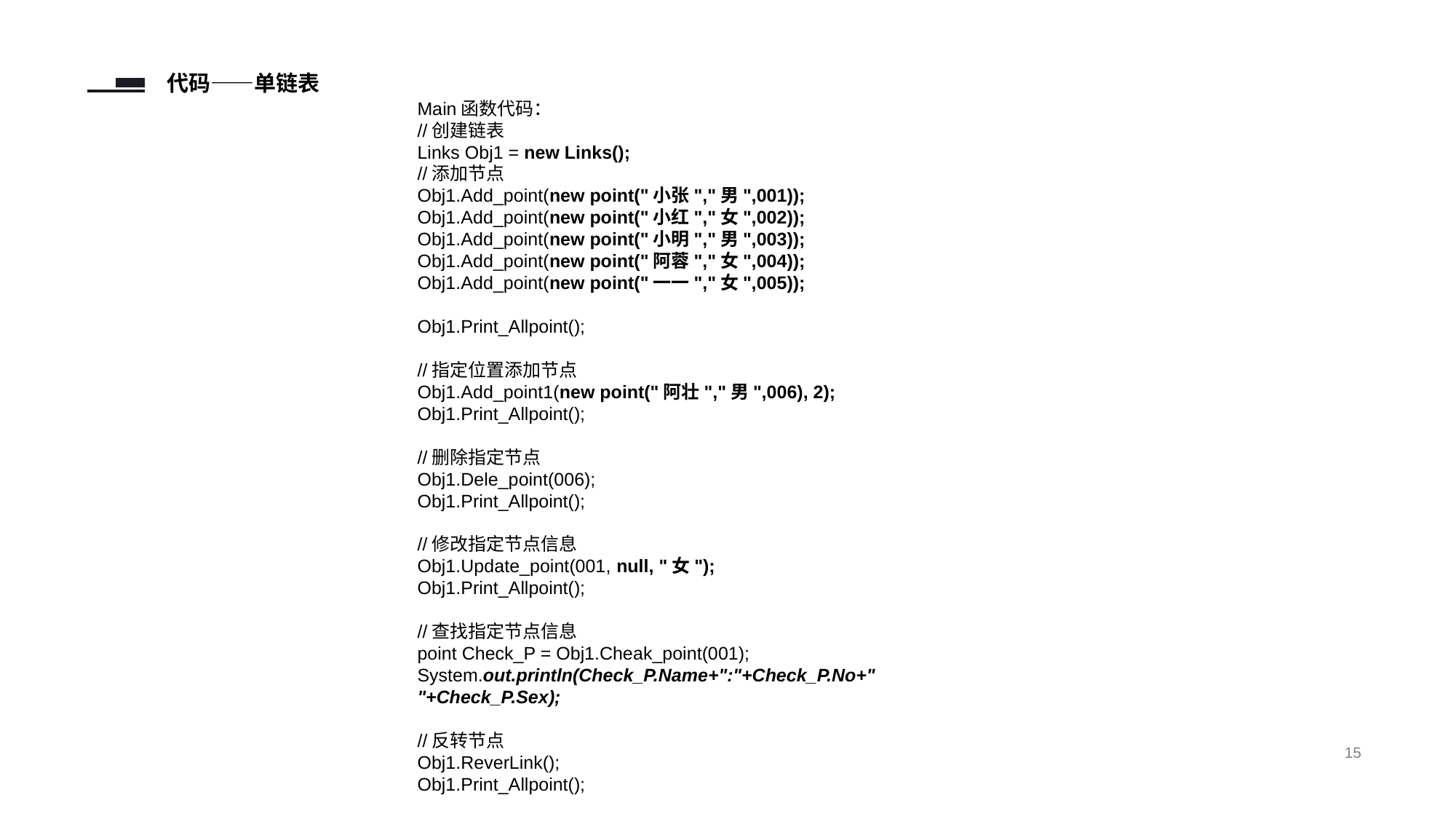

代码——单链表
Main函数代码：
//创建链表
Links Obj1 = new Links();
//添加节点
Obj1.Add_point(new point("小张","男",001));
Obj1.Add_point(new point("小红","女",002));
Obj1.Add_point(new point("小明","男",003));
Obj1.Add_point(new point("阿蓉","女",004));
Obj1.Add_point(new point("一一","女",005));

Obj1.Print_Allpoint();

//指定位置添加节点
Obj1.Add_point1(new point("阿壮","男",006), 2);
Obj1.Print_Allpoint();

//删除指定节点
Obj1.Dele_point(006);
Obj1.Print_Allpoint();

//修改指定节点信息
Obj1.Update_point(001, null, "女");
Obj1.Print_Allpoint();

//查找指定节点信息
point Check_P = Obj1.Cheak_point(001);
System.out.println(Check_P.Name+":"+Check_P.No+" "+Check_P.Sex);

//反转节点
Obj1.ReverLink();
Obj1.Print_Allpoint();
15